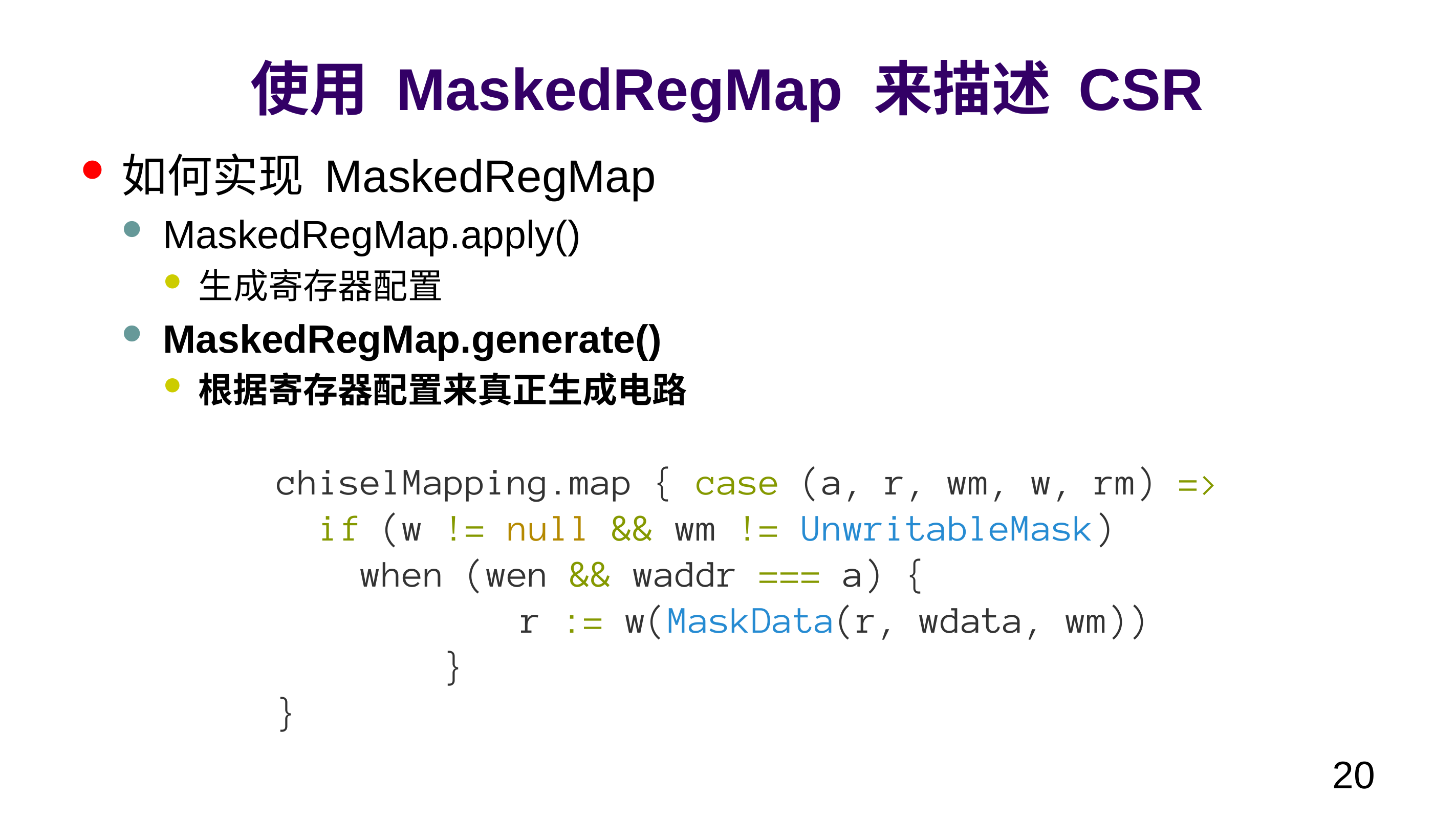

# 使用 MaskedRegMap 来描述 CSR
如何实现 MaskedRegMap
MaskedRegMap.apply()
生成寄存器配置
MaskedRegMap.generate()
根据寄存器配置来真正生成电路

    chiselMapping.map { case (a, r, wm, w, rm) =>
      if (w != null && wm != UnwritableMask)
        when (wen && waddr === a) {
				 r := w(MaskData(r, wdata, wm))
			 }
    }
20